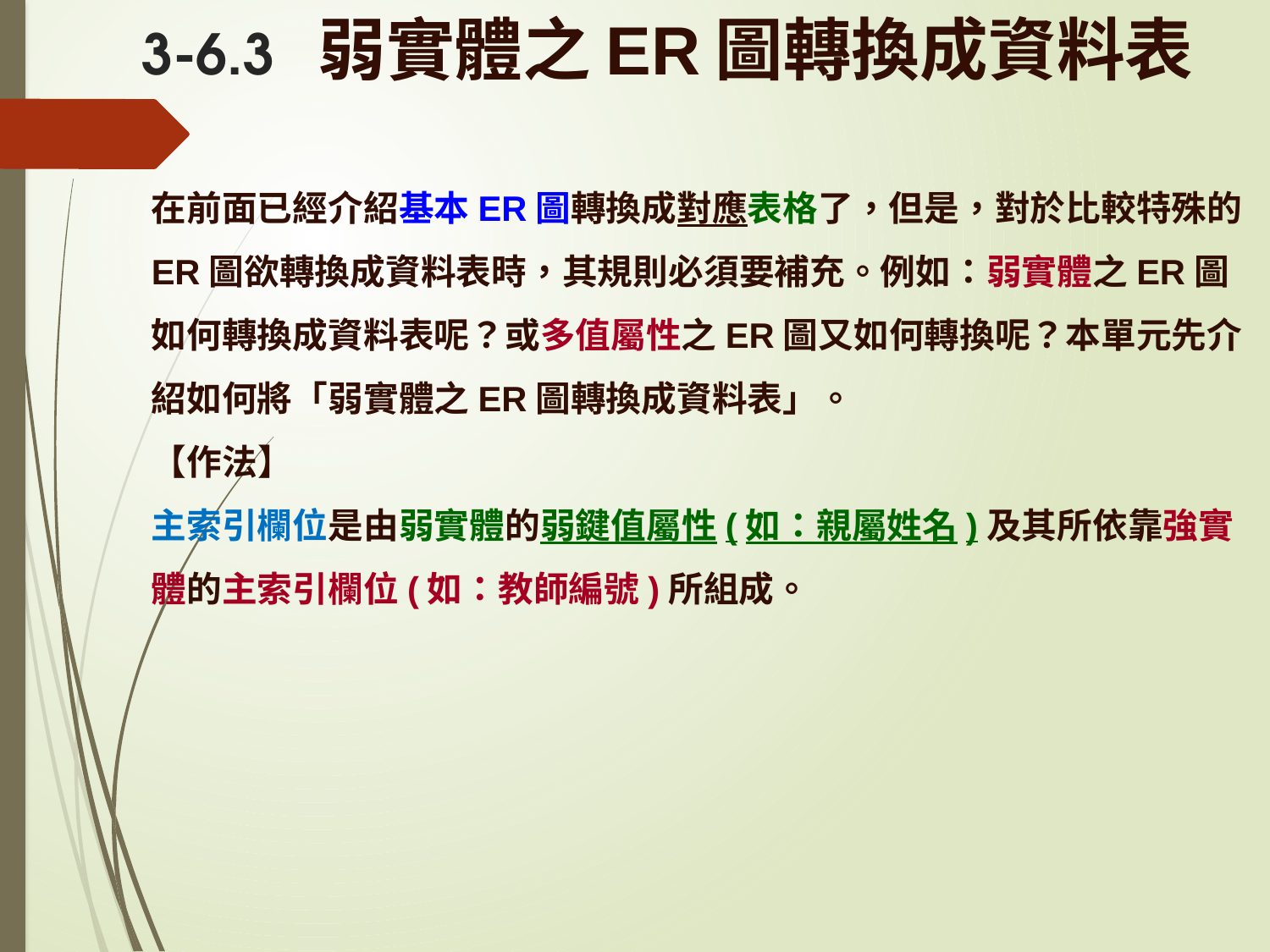

# 3-6.3  弱實體之ER圖轉換成資料表
在前面已經介紹基本ER圖轉換成對應表格了，但是，對於比較特殊的ER圖欲轉換成資料表時，其規則必須要補充。例如：弱實體之ER圖如何轉換成資料表呢？或多值屬性之ER圖又如何轉換呢？本單元先介紹如何將「弱實體之ER圖轉換成資料表」。
【作法】
主索引欄位是由弱實體的弱鍵值屬性(如：親屬姓名)及其所依靠強實體的主索引欄位(如：教師編號)所組成。